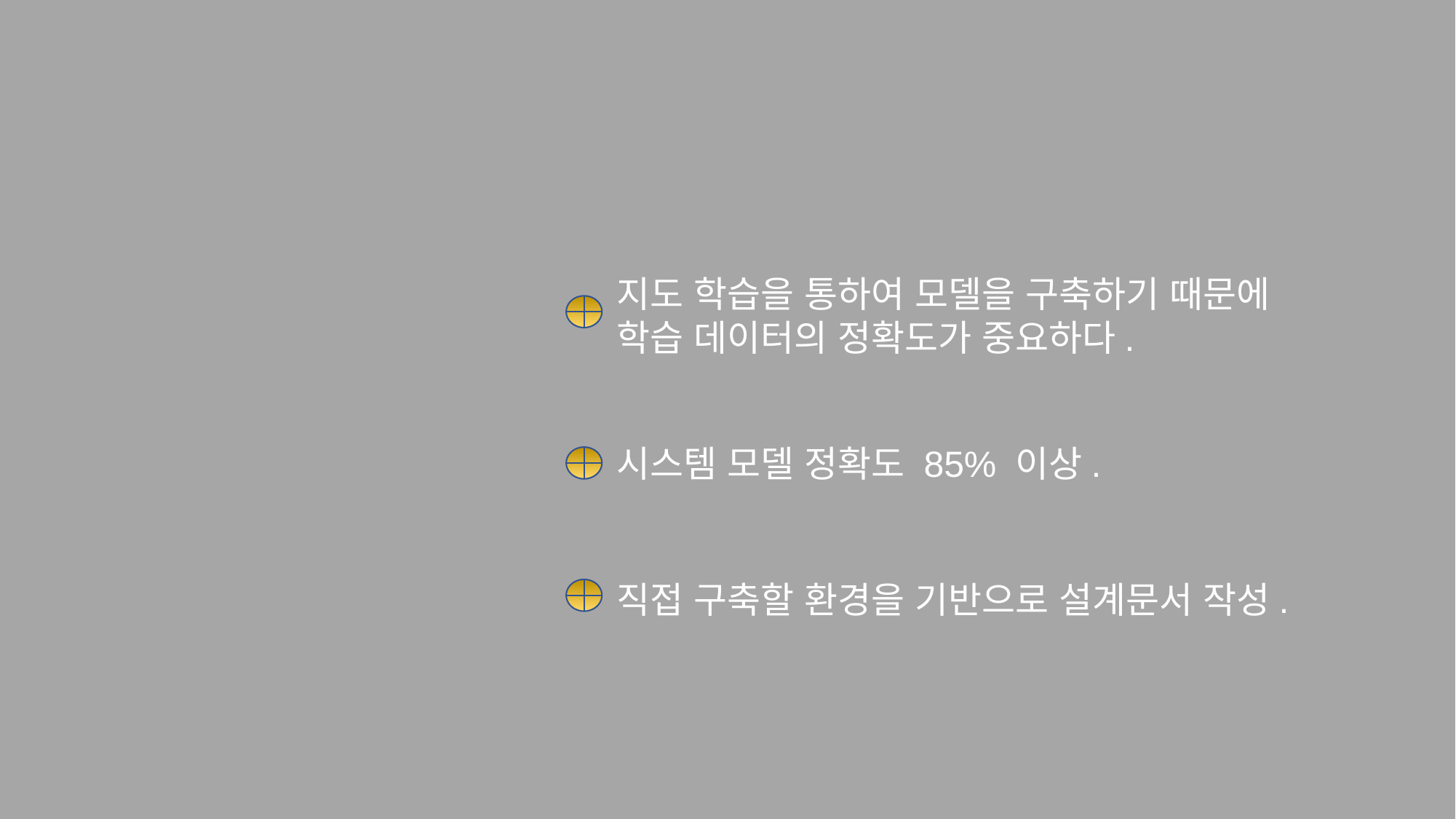

지도 학습을 통하여 모델을 구축하기 때문에
학습 데이터의 정확도가 중요하다.

6. 설계상
 제약사항
시스템 모델 정확도 85% 이상.

직접 구축할 환경을 기반으로 설계문서 작성.